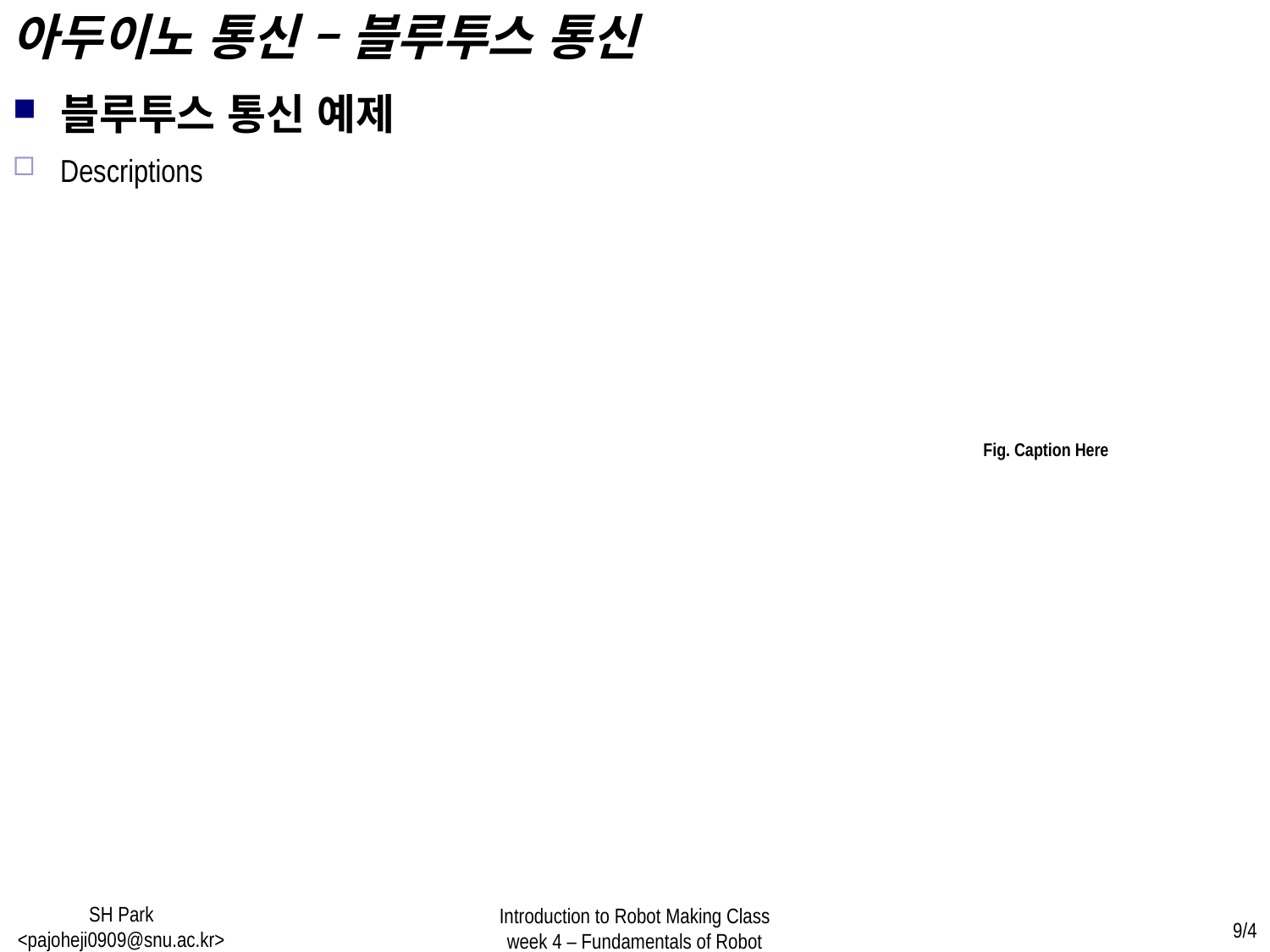

아두이노 통신 – 블루투스 통신
블루투스 통신 예제
Descriptions
Fig. Caption Here
SH Park <pajoheji0909@snu.ac.kr>
Introduction to Robot Making Class
week 4 – Fundamentals of Robot
9/4